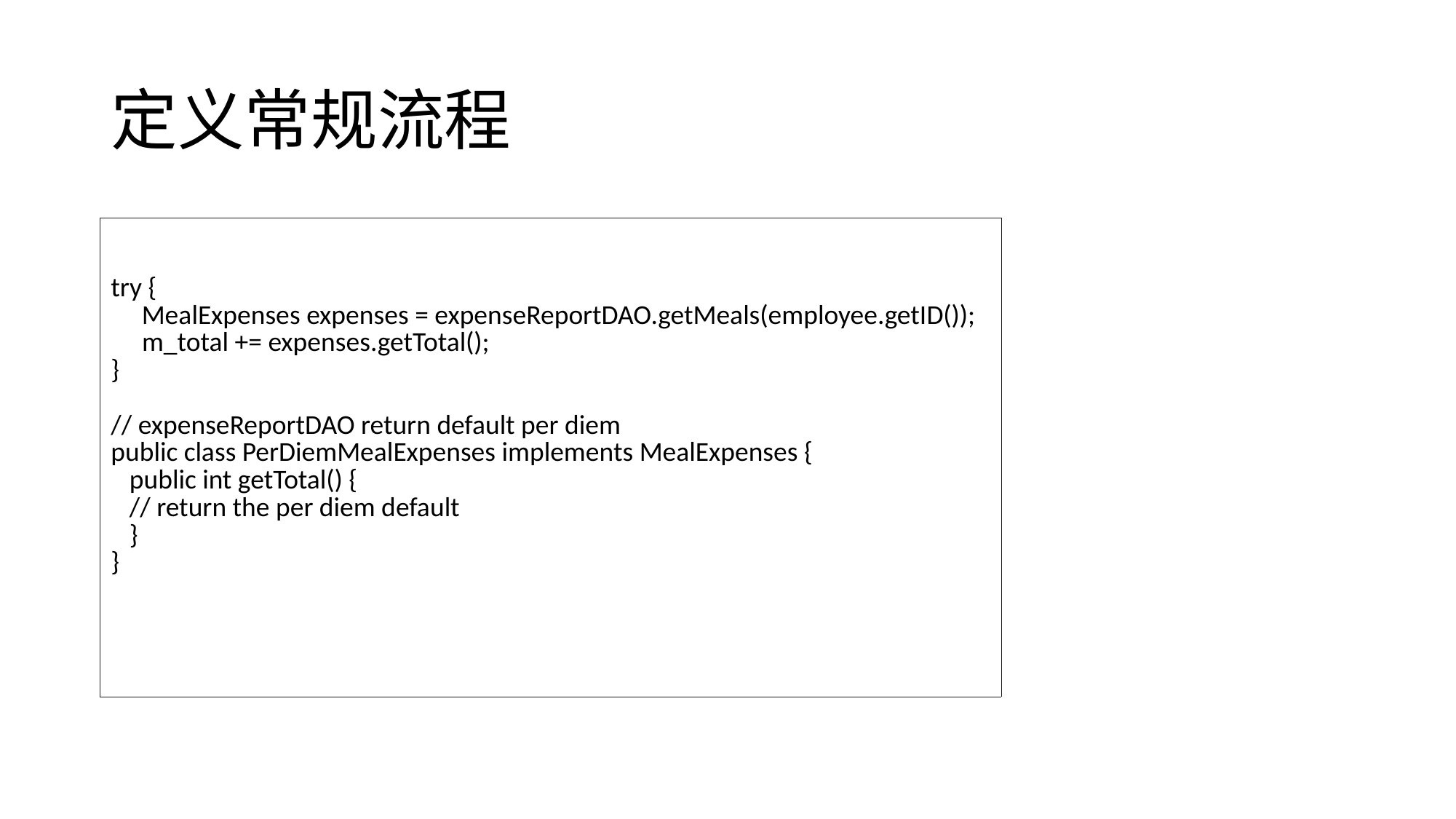

# 定义常规流程
| try { MealExpenses expenses = expenseReportDAO.getMeals(employee.getID()); m\_total += expenses.getTotal(); } // expenseReportDAO return default per diem public class PerDiemMealExpenses implements MealExpenses { public int getTotal() { // return the per diem default } } |
| --- |